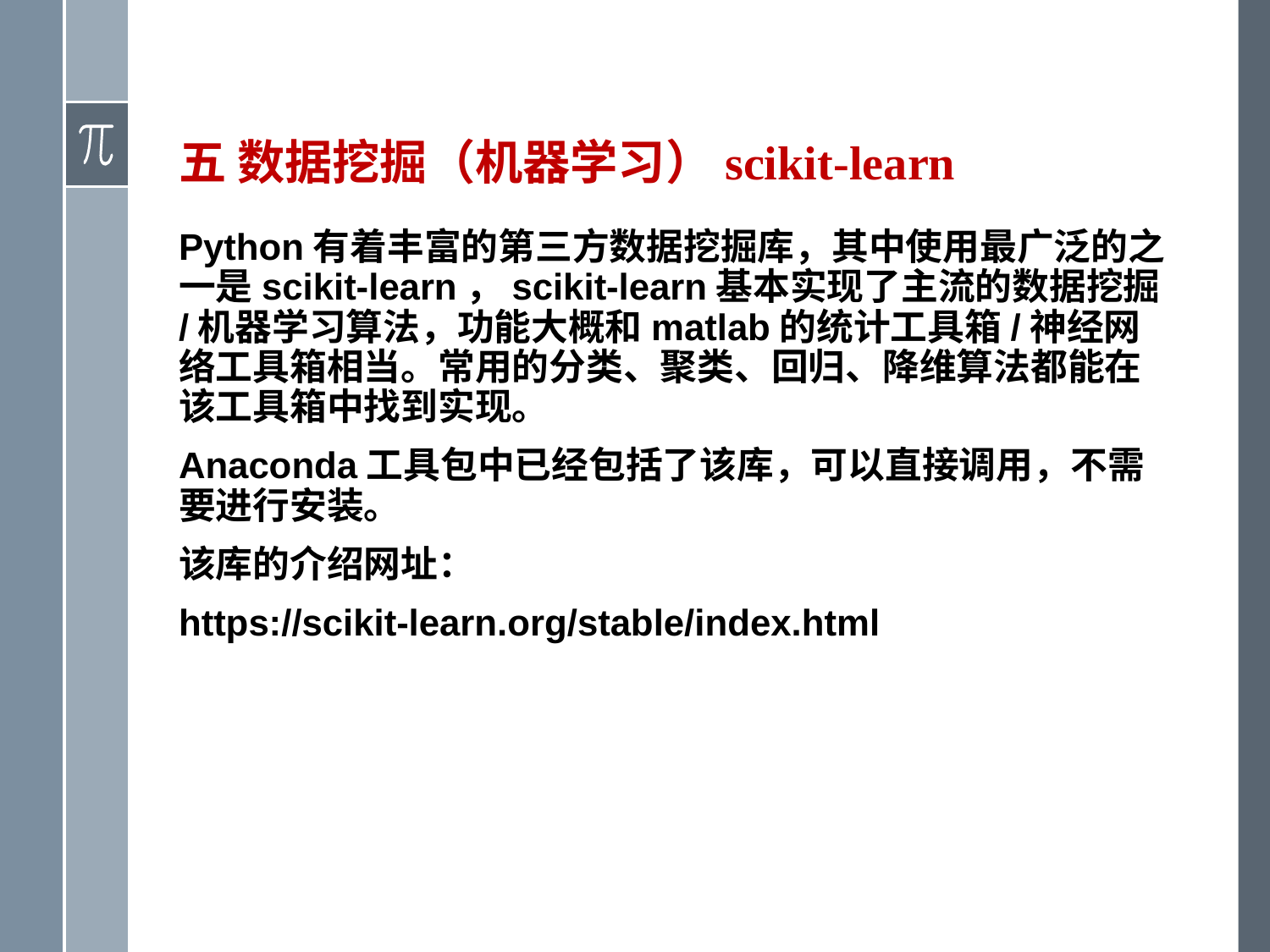

# 五 数据挖掘（机器学习）scikit-learn
Python有着丰富的第三方数据挖掘库，其中使用最广泛的之一是scikit-learn，scikit-learn基本实现了主流的数据挖掘/机器学习算法，功能大概和matlab的统计工具箱/神经网络工具箱相当。常用的分类、聚类、回归、降维算法都能在该工具箱中找到实现。
Anaconda工具包中已经包括了该库，可以直接调用，不需要进行安装。
该库的介绍网址：
https://scikit-learn.org/stable/index.html